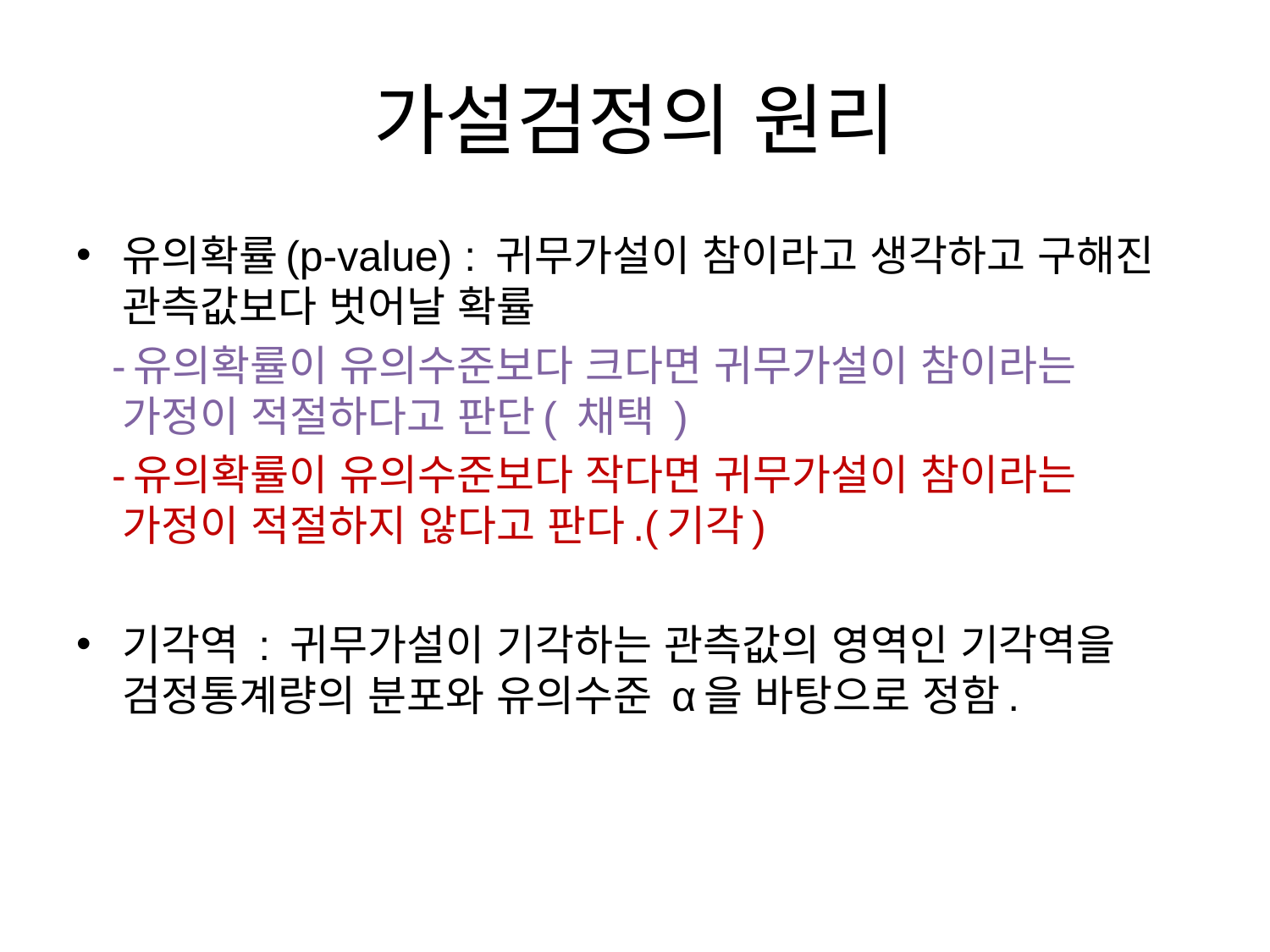

# 가설검정의 원리
유의확률(p-value) : 귀무가설이 참이라고 생각하고 구해진 관측값보다 벗어날 확률
   -유의확률이 유의수준보다 크다면 귀무가설이 참이라는 가정이 적절하다고 판단( 채택 )
   -유의확률이 유의수준보다 작다면 귀무가설이 참이라는 가정이 적절하지 않다고 판다.(기각)

기각역 : 귀무가설이 기각하는 관측값의 영역인 기각역을 검정통계량의 분포와 유의수준 α을 바탕으로 정함.